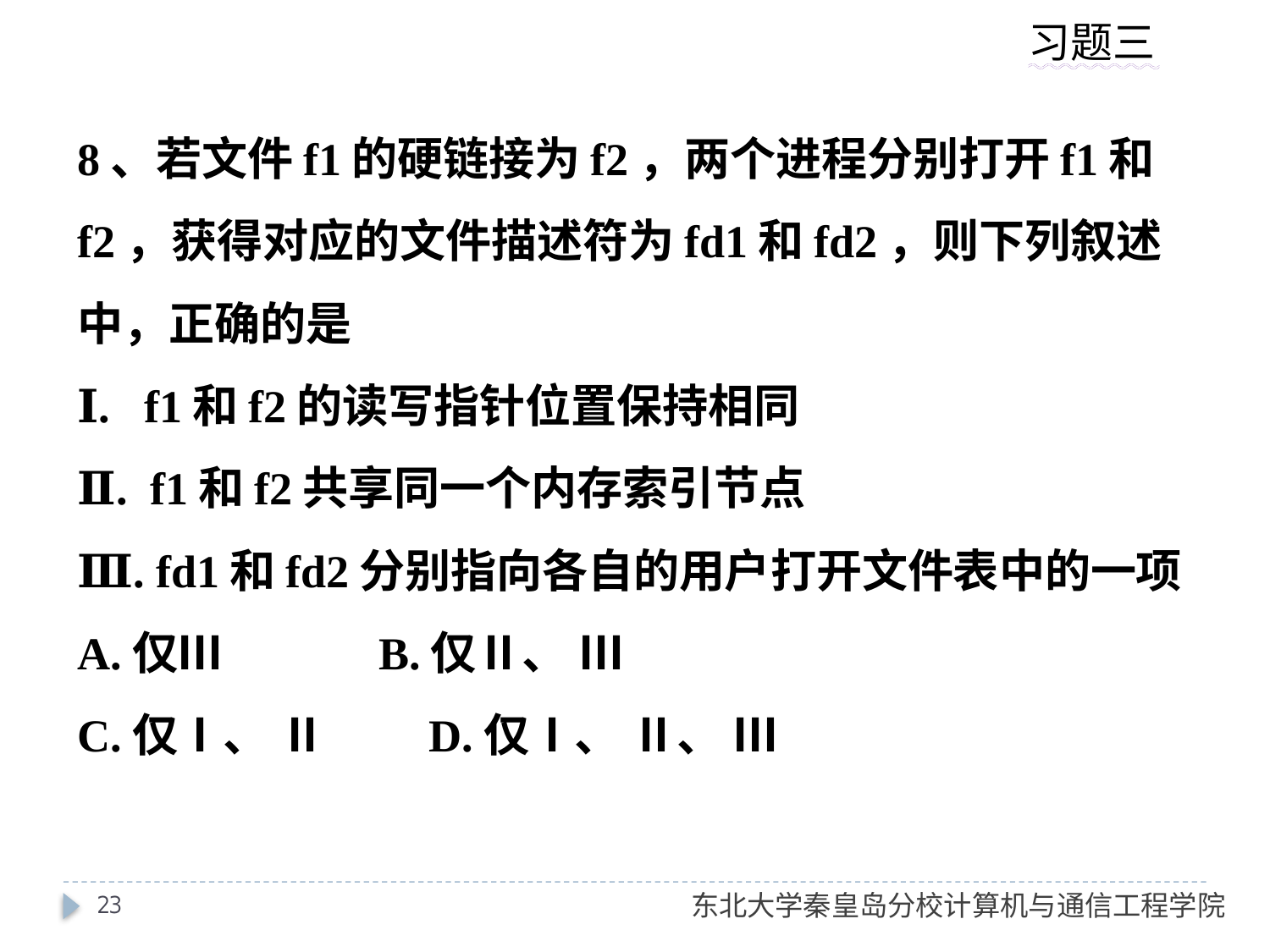

8、若文件f1的硬链接为f2，两个进程分别打开f1和f2，获得对应的文件描述符为fd1和fd2，则下列叙述中，正确的是
Ⅰ.   f1和f2的读写指针位置保持相同
Ⅱ.  f1和f2共享同一个内存索引节点
Ⅲ. fd1和fd2分别指向各自的用户打开文件表中的一项
A.仅Ⅲ              B.仅Ⅱ、 Ⅲ
C.仅Ⅰ、 Ⅱ         D.仅Ⅰ、 Ⅱ、 Ⅲ
23